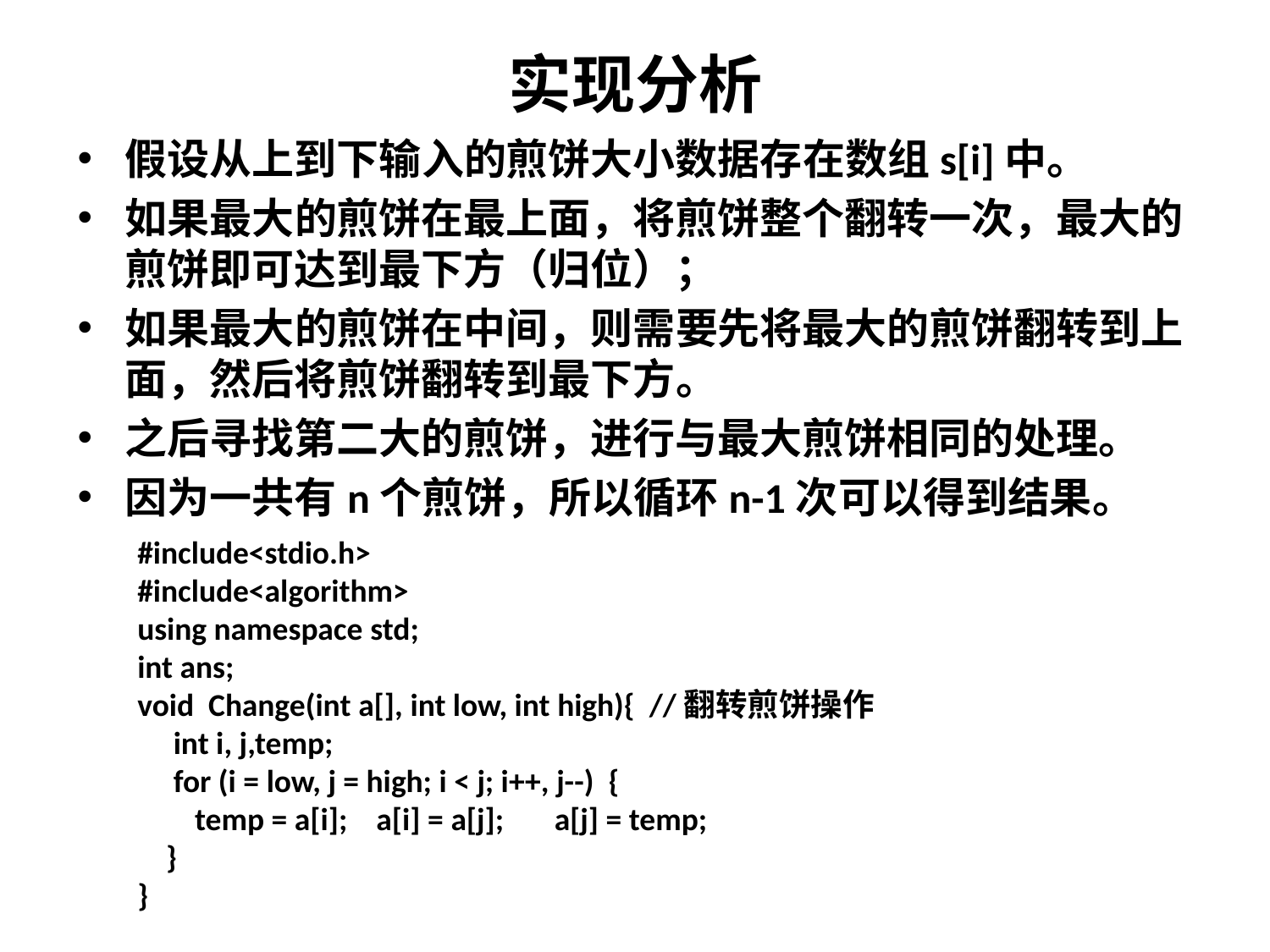

# 实现分析
假设从上到下输入的煎饼大小数据存在数组s[i]中。
如果最大的煎饼在最上面，将煎饼整个翻转一次，最大的煎饼即可达到最下方（归位）；
如果最大的煎饼在中间，则需要先将最大的煎饼翻转到上面，然后将煎饼翻转到最下方。
之后寻找第二大的煎饼，进行与最大煎饼相同的处理。
因为一共有n个煎饼，所以循环n-1次可以得到结果。

#include<stdio.h>
#include<algorithm>
using namespace std;
int ans;
void  Change(int a[], int low, int high){  //翻转煎饼操作
     int i, j,temp;
     for (i = low, j = high; i < j; i++, j--)  {
        temp = a[i];    a[i] = a[j];       a[j] = temp;
    }
}